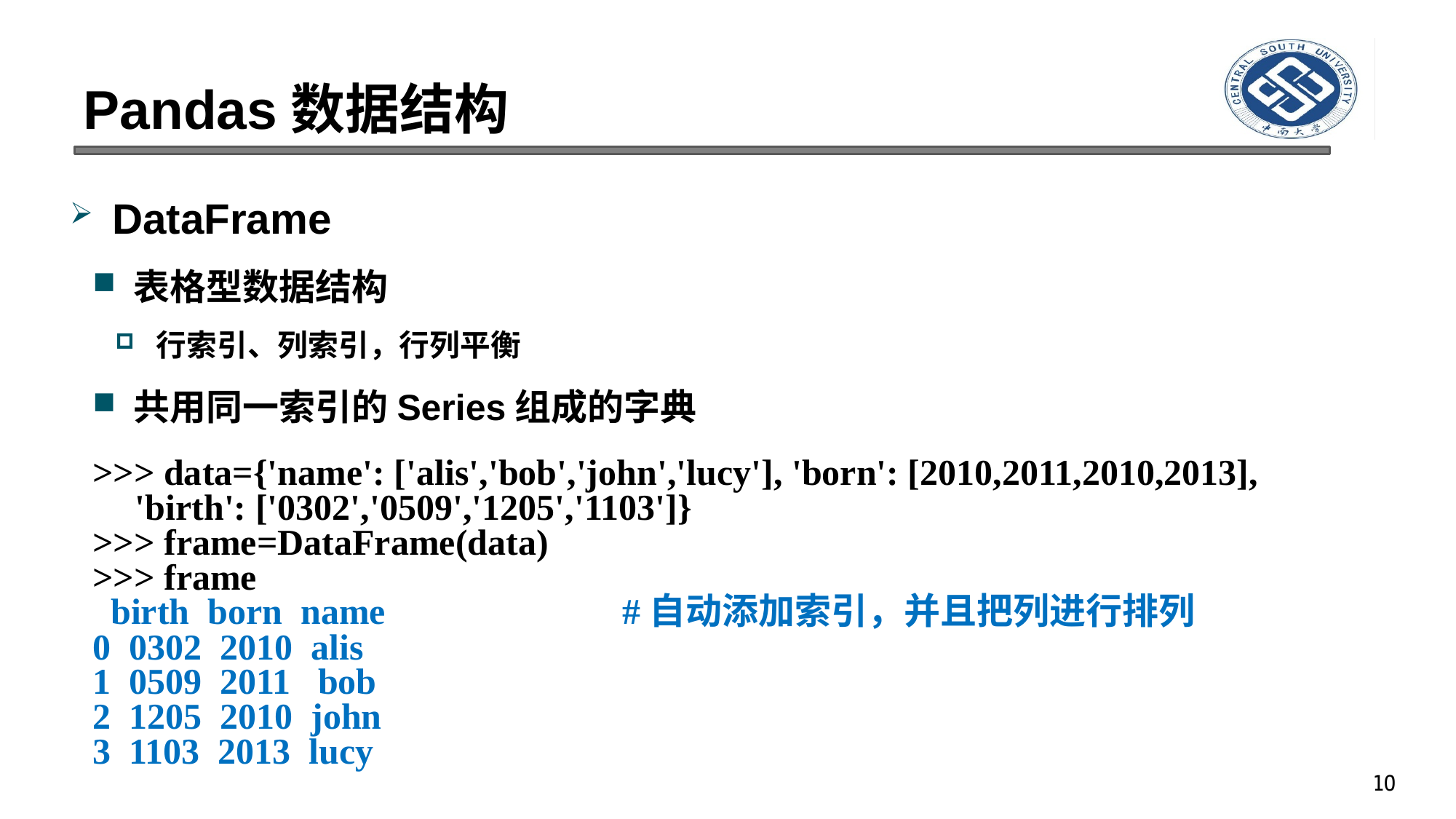

# Pandas数据结构
DataFrame
表格型数据结构
行索引、列索引，行列平衡
共用同一索引的Series组成的字典

>>> data={'name': ['alis','bob','john','lucy'], 'born': [2010,2011,2010,2013], 'birth': ['0302','0509','1205','1103']}
>>> frame=DataFrame(data)
>>> frame
  birth  born  name                          #自动添加索引，并且把列进行排列
0  0302  2010  alis
1  0509  2011   bob
2  1205  2010  john
3  1103  2013  lucy
10